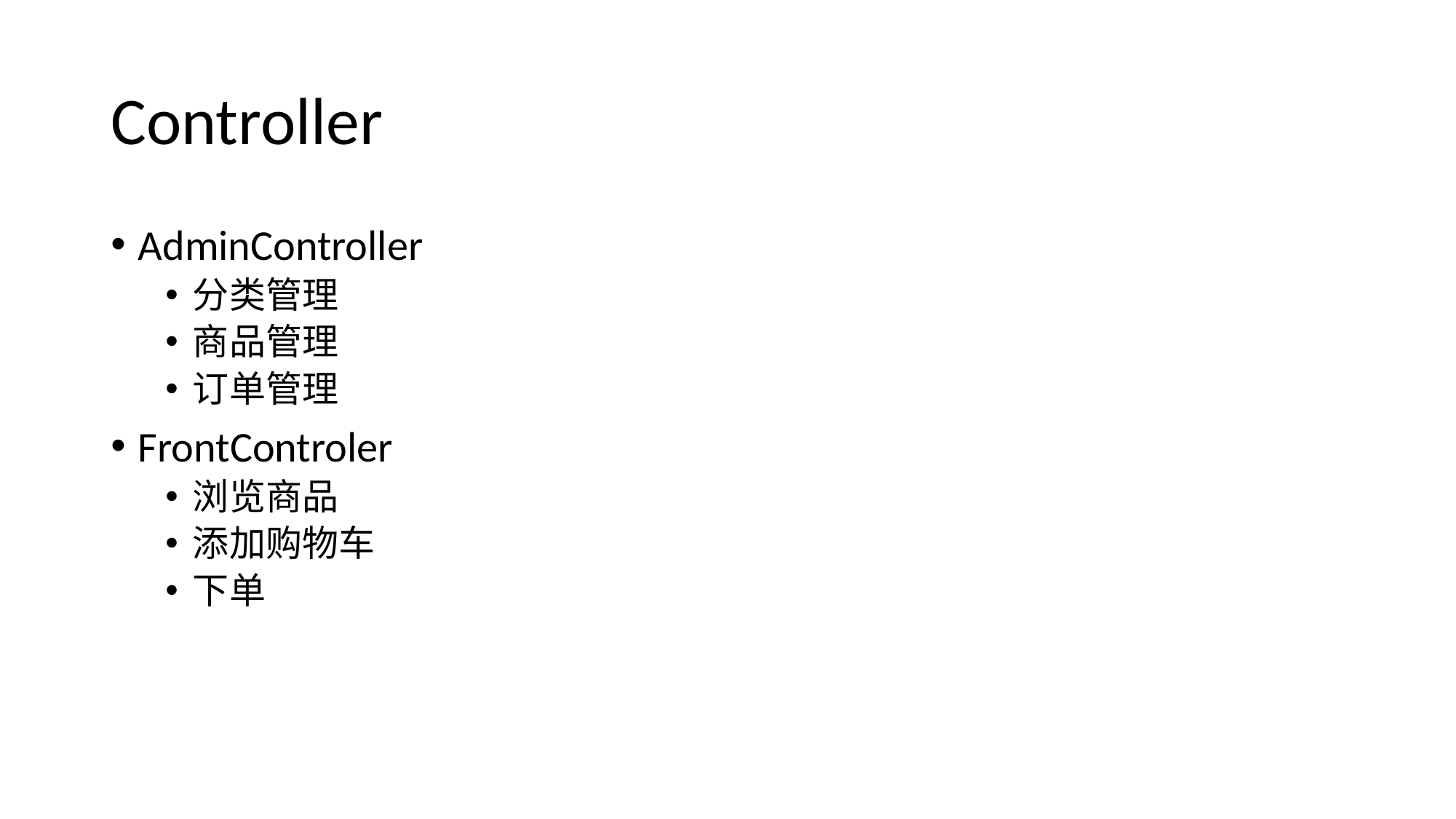

# Controller
AdminController
分类管理
商品管理
订单管理
FrontControler
浏览商品
添加购物车
下单